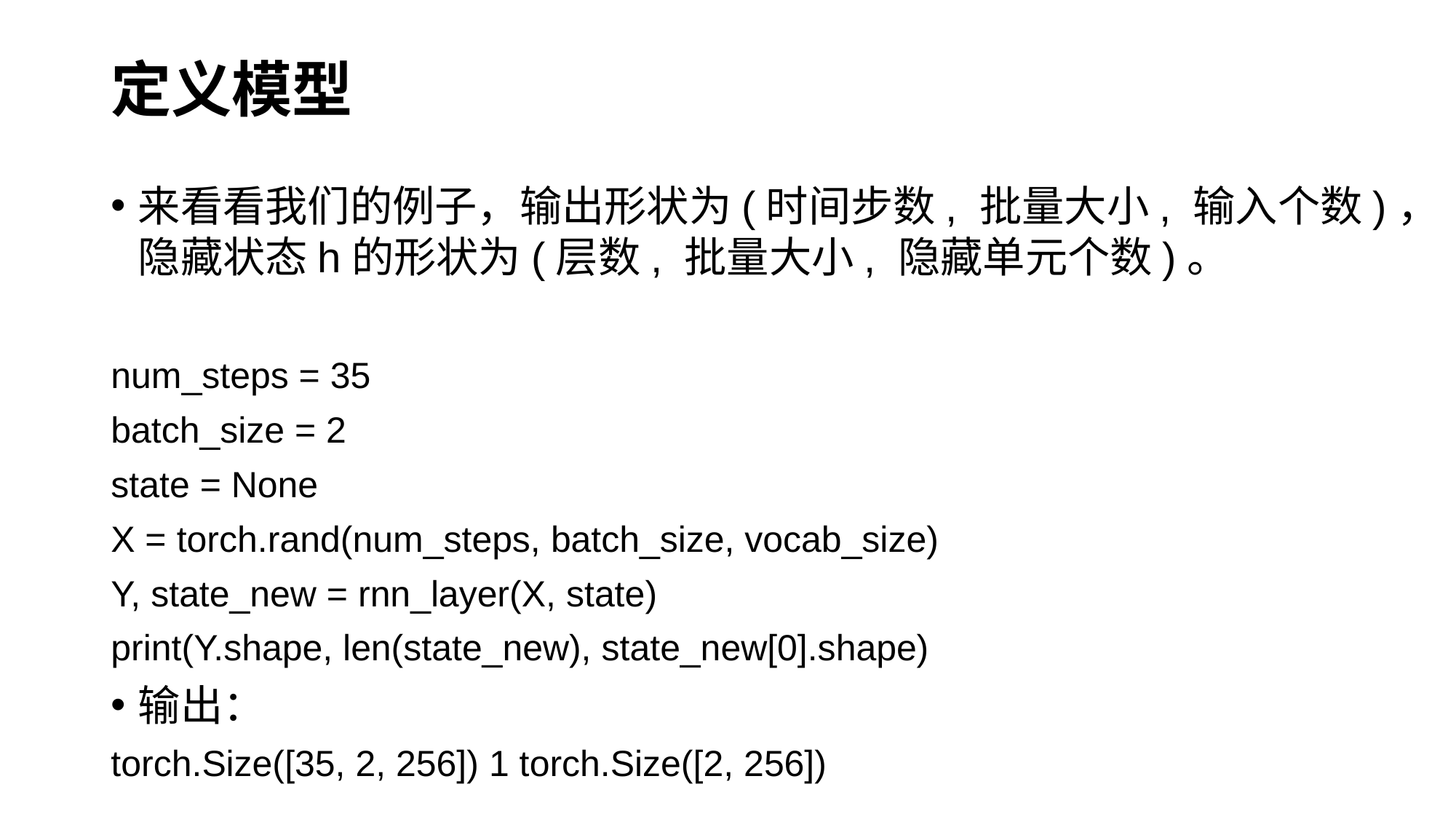

# 定义模型
来看看我们的例子，输出形状为(时间步数, 批量大小, 输入个数)，隐藏状态h的形状为(层数, 批量大小, 隐藏单元个数)。

num_steps = 35
batch_size = 2
state = None
X = torch.rand(num_steps, batch_size, vocab_size)
Y, state_new = rnn_layer(X, state)
print(Y.shape, len(state_new), state_new[0].shape)
输出：
torch.Size([35, 2, 256]) 1 torch.Size([2, 256])